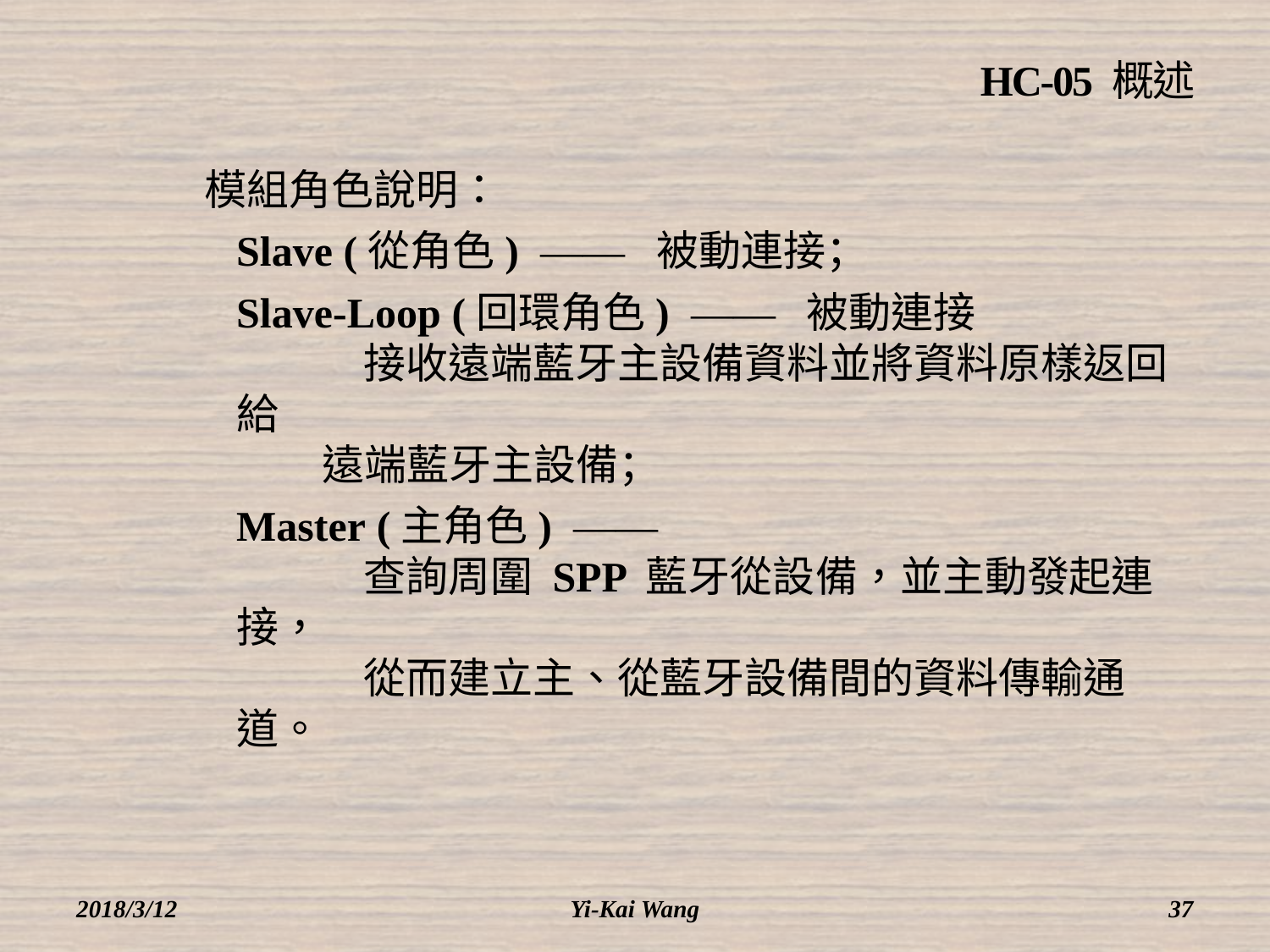

# HC-05 概述
模組角色說明：
	Slave (從角色)  ——  被動連接；
	Slave-Loop (回環角色)  ——  被動連接
	接收遠端藍牙主設備資料並將資料原樣返回給
         遠端藍牙主設備；
	Master (主角色)  ——
	查詢周圍 SPP 藍牙從設備，並主動發起連接，
	從而建立主、從藍牙設備間的資料傳輸通道。
2018/3/12
Yi-Kai Wang
37